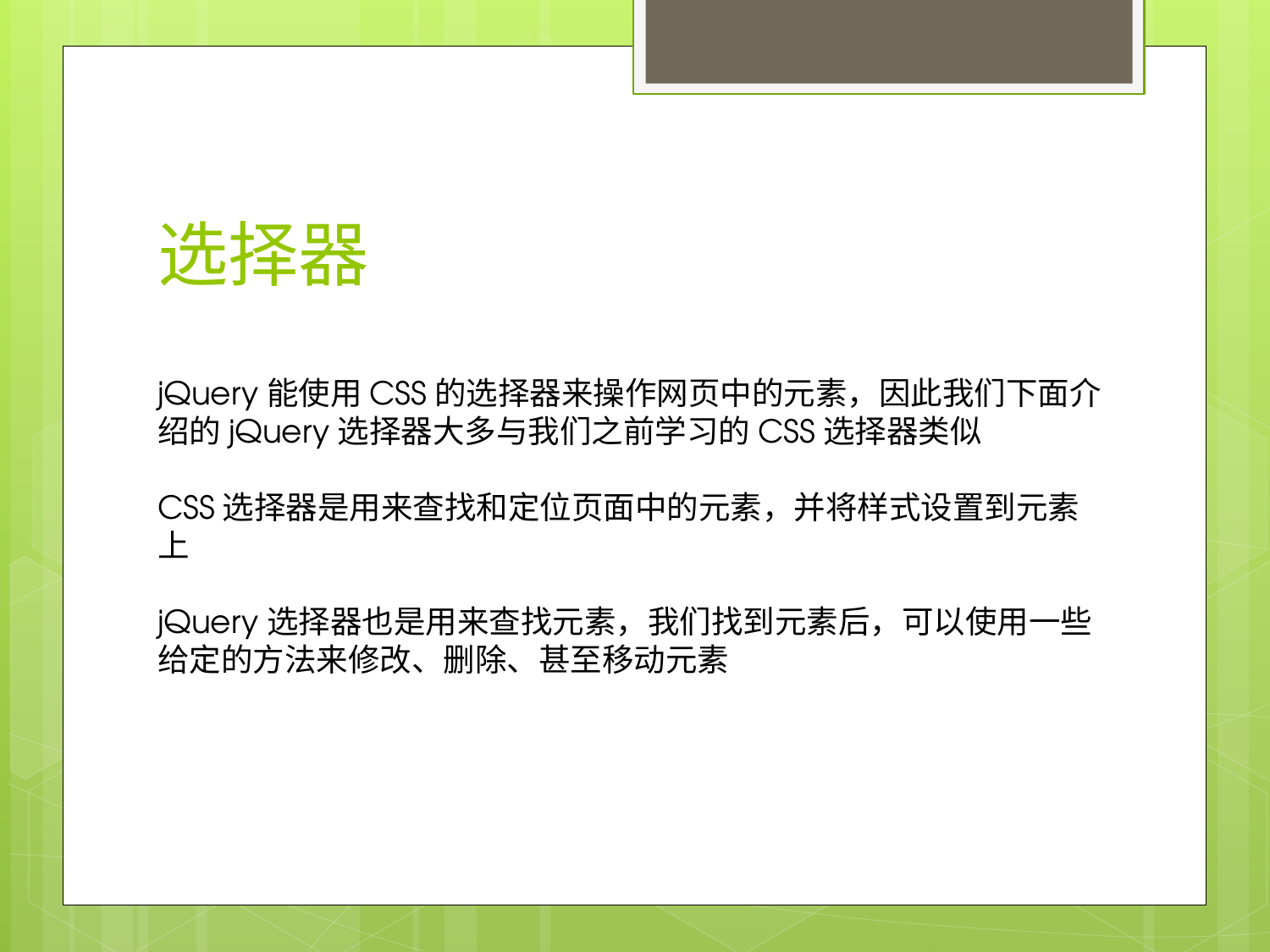

# 选择器
jQuery能使用CSS的选择器来操作网页中的元素，因此我们下面介绍的jQuery选择器大多与我们之前学习的CSS选择器类似

CSS选择器是用来查找和定位页面中的元素，并将样式设置到元素上

jQuery选择器也是用来查找元素，我们找到元素后，可以使用一些给定的方法来修改、删除、甚至移动元素